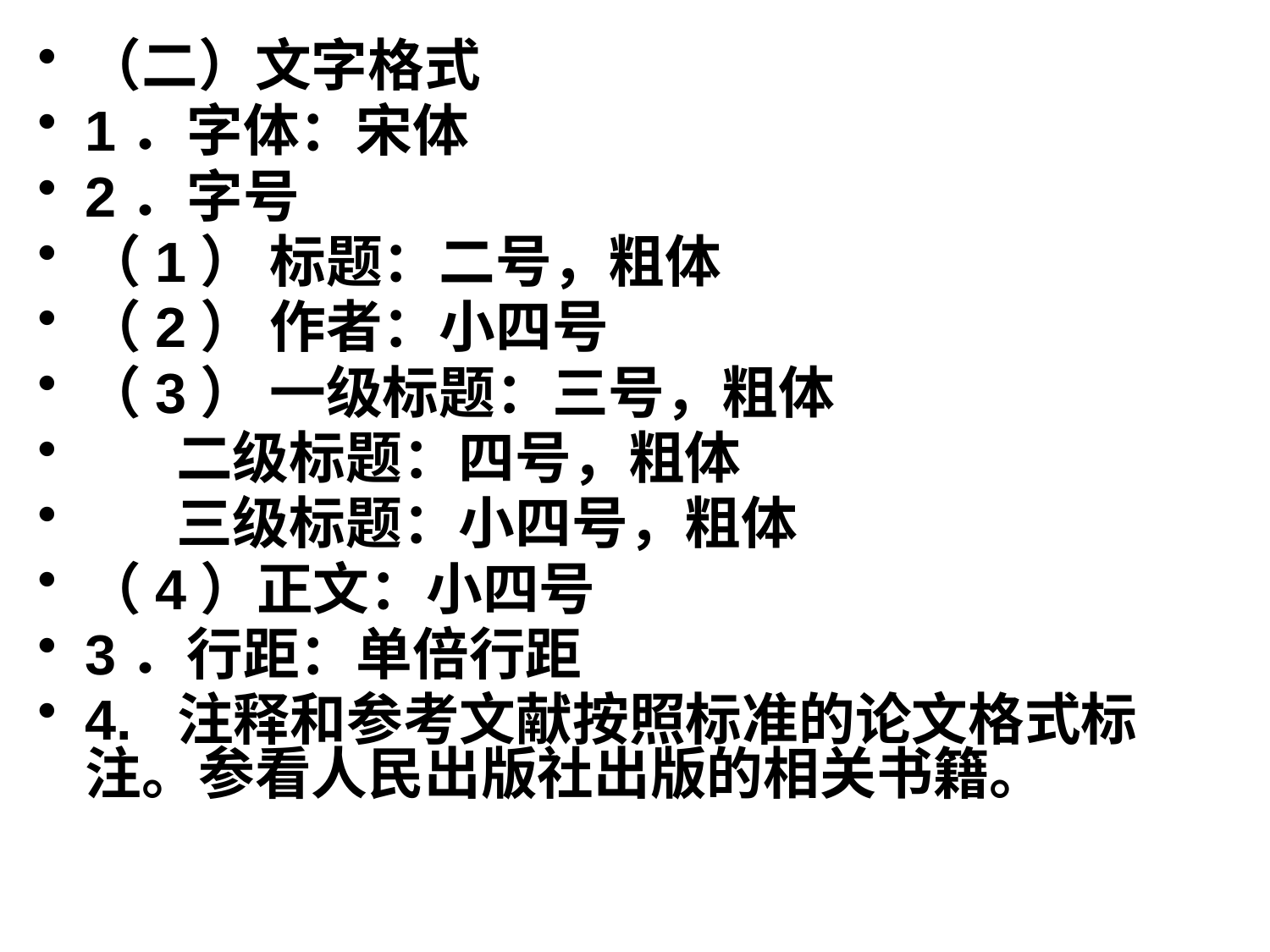

（二）文字格式
1．字体：宋体
2．字号
（1） 标题：二号，粗体
（2） 作者：小四号
（3） 一级标题：三号，粗体
      二级标题：四号，粗体
      三级标题：小四号，粗体
（4）正文：小四号
3．行距：单倍行距
4.  注释和参考文献按照标准的论文格式标注。参看人民出版社出版的相关书籍。